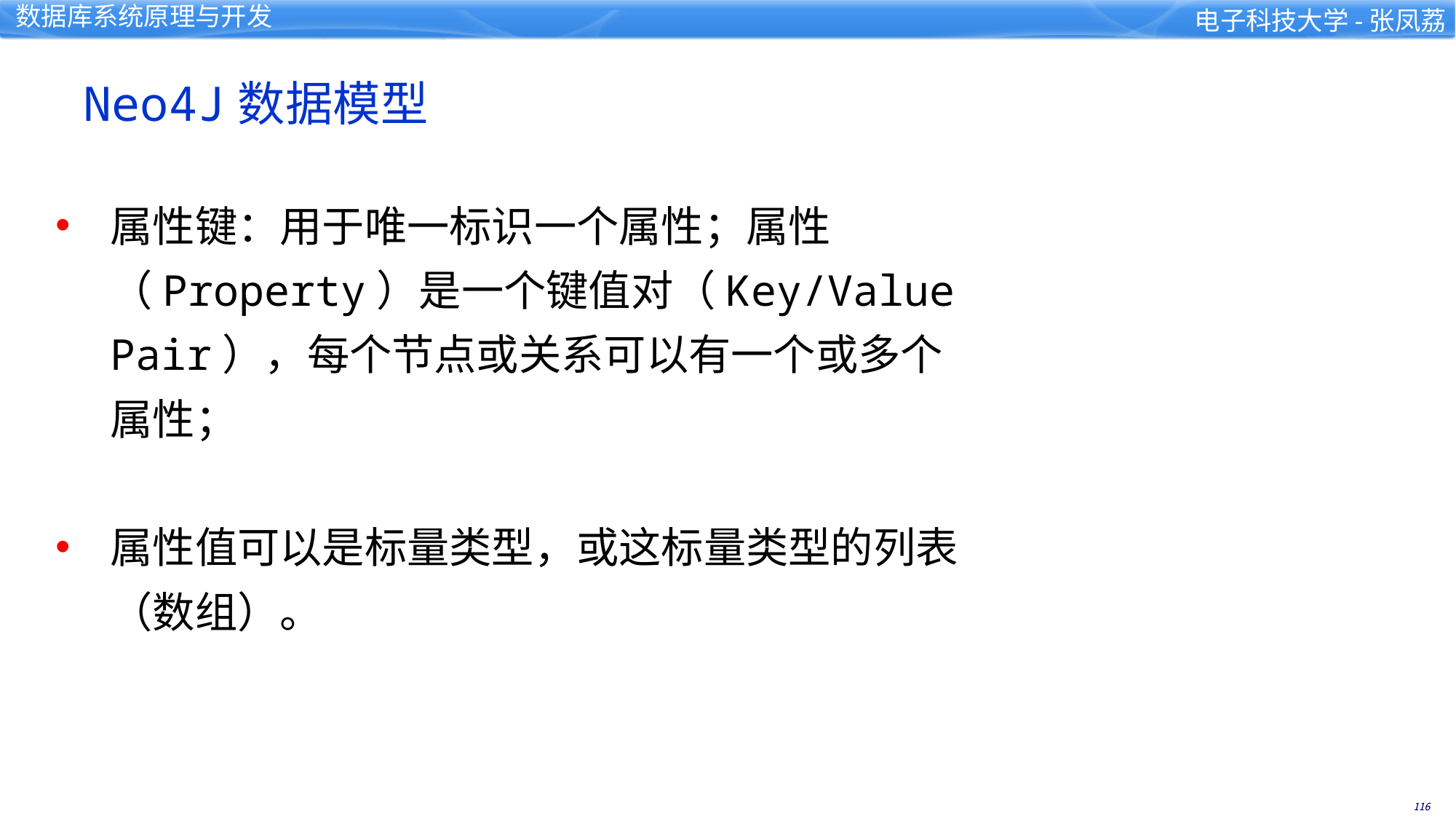

Neo4J数据模型
属性键：用于唯一标识一个属性；属性（Property）是一个键值对（Key/Value Pair），每个节点或关系可以有一个或多个属性；

属性值可以是标量类型，或这标量类型的列表（数组）。